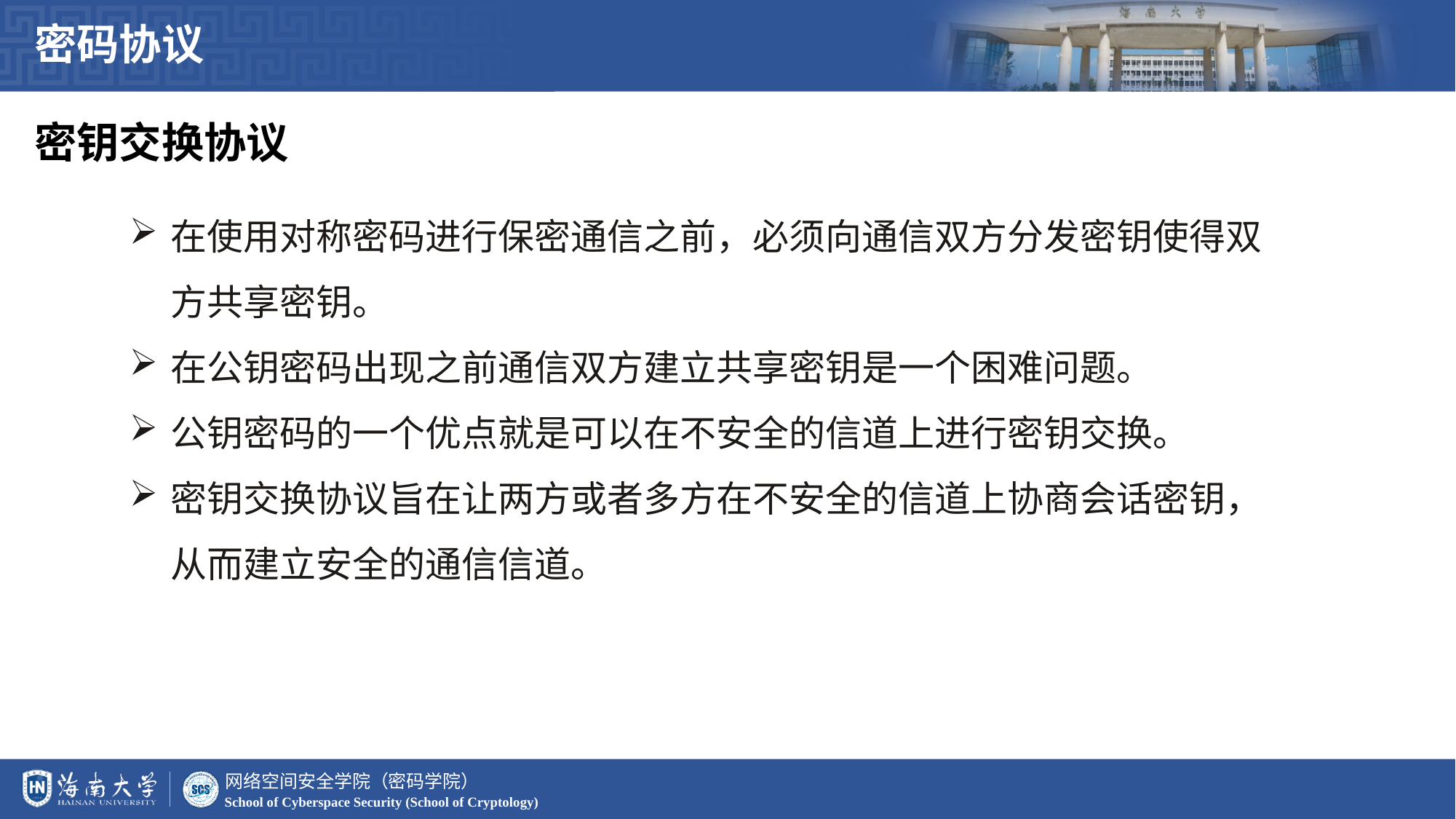

密码协议
密钥交换协议
在使用对称密码进行保密通信之前，必须向通信双方分发密钥使得双方共享密钥。
在公钥密码出现之前通信双方建立共享密钥是一个困难问题。
公钥密码的一个优点就是可以在不安全的信道上进行密钥交换。
密钥交换协议旨在让两方或者多方在不安全的信道上协商会话密钥，从而建立安全的通信信道。
74